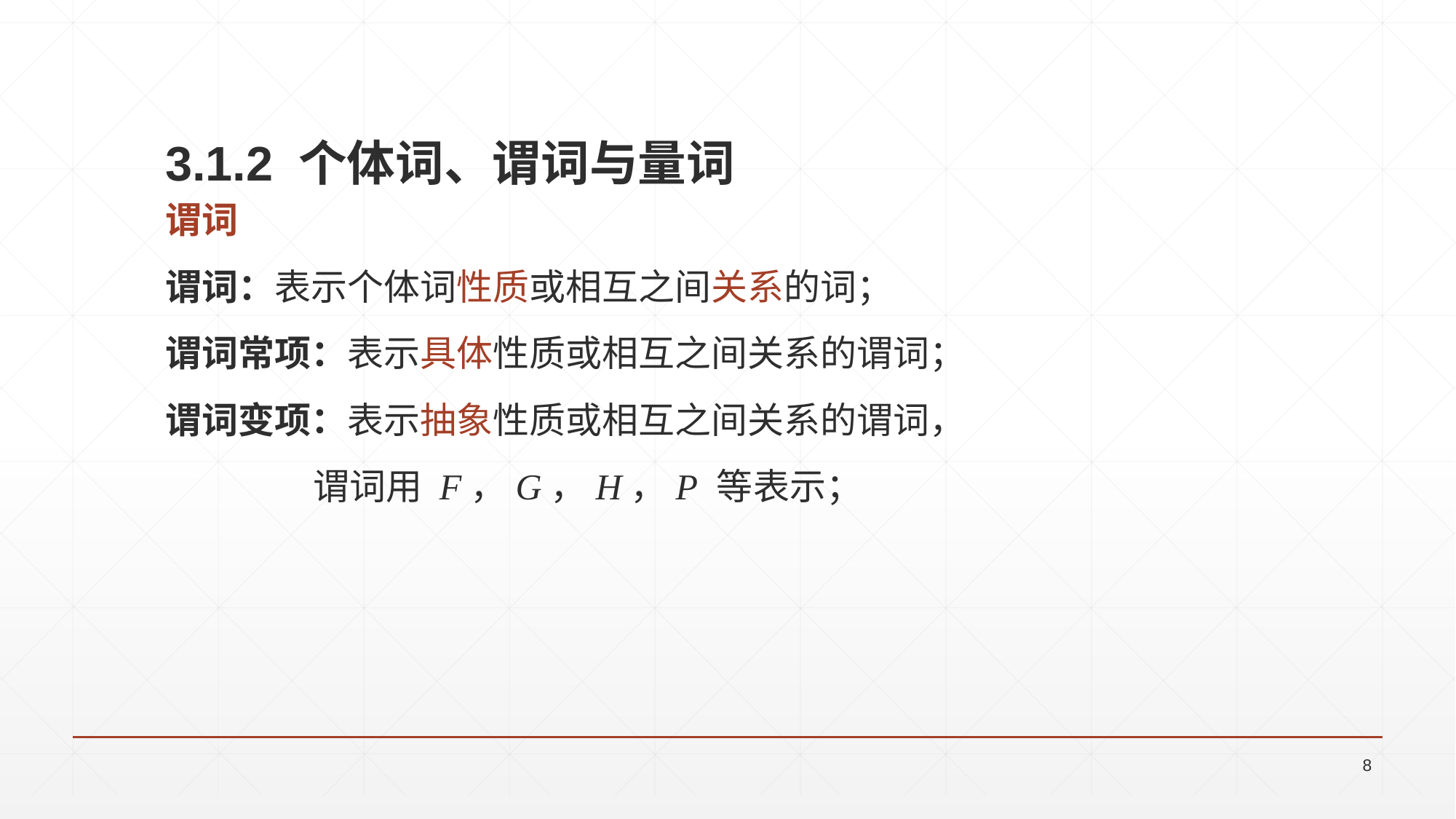

3.1.2 个体词、谓词与量词
谓词
谓词：表示个体词性质或相互之间关系的词；
谓词常项：表示具体性质或相互之间关系的谓词；
谓词变项：表示抽象性质或相互之间关系的谓词，
                 谓词用 F，G，H，P 等表示；

8